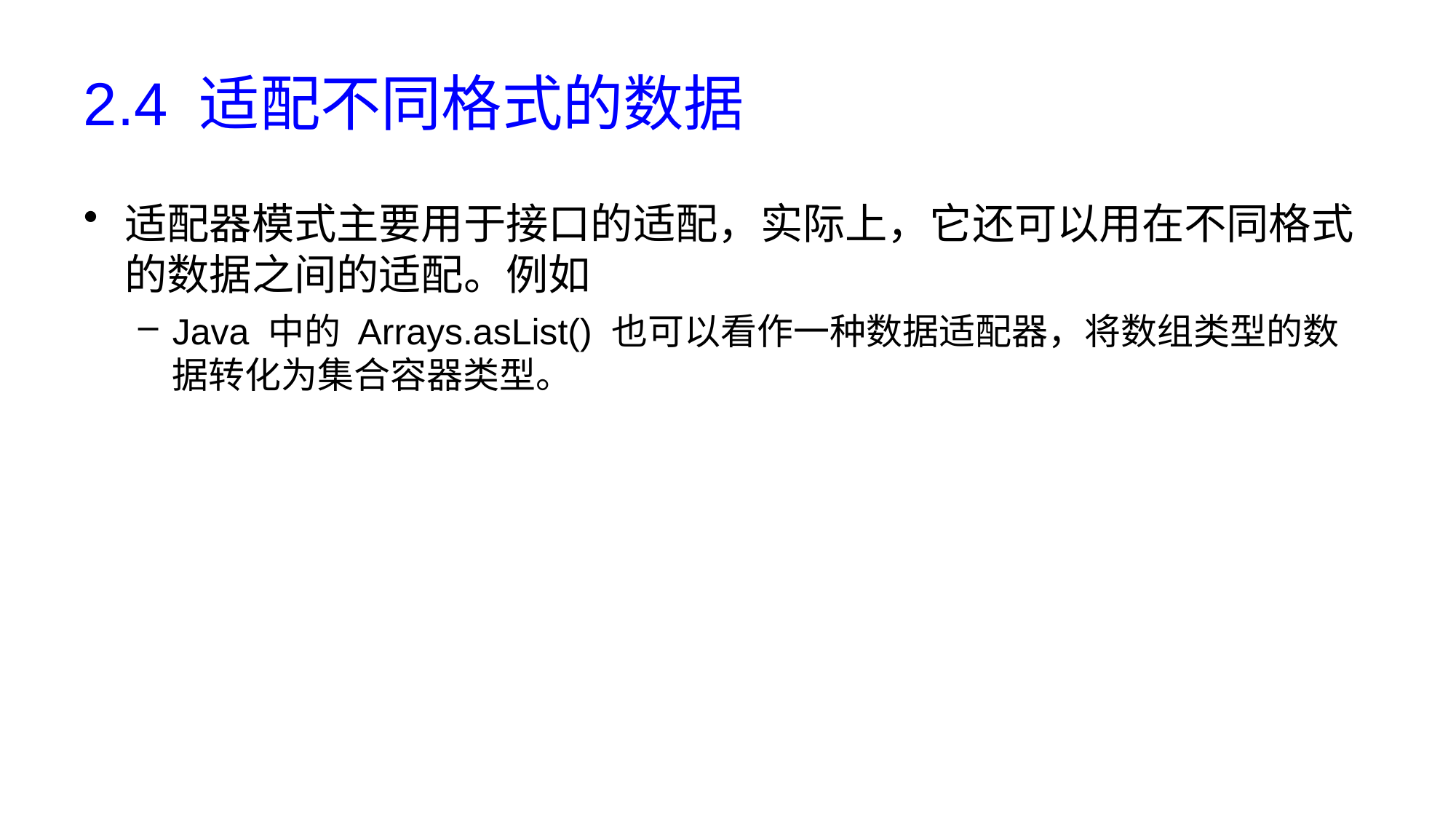

# 2.4 适配不同格式的数据
适配器模式主要用于接口的适配，实际上，它还可以用在不同格式的数据之间的适配。例如
Java 中的 Arrays.asList() 也可以看作一种数据适配器，将数组类型的数据转化为集合容器类型。
32